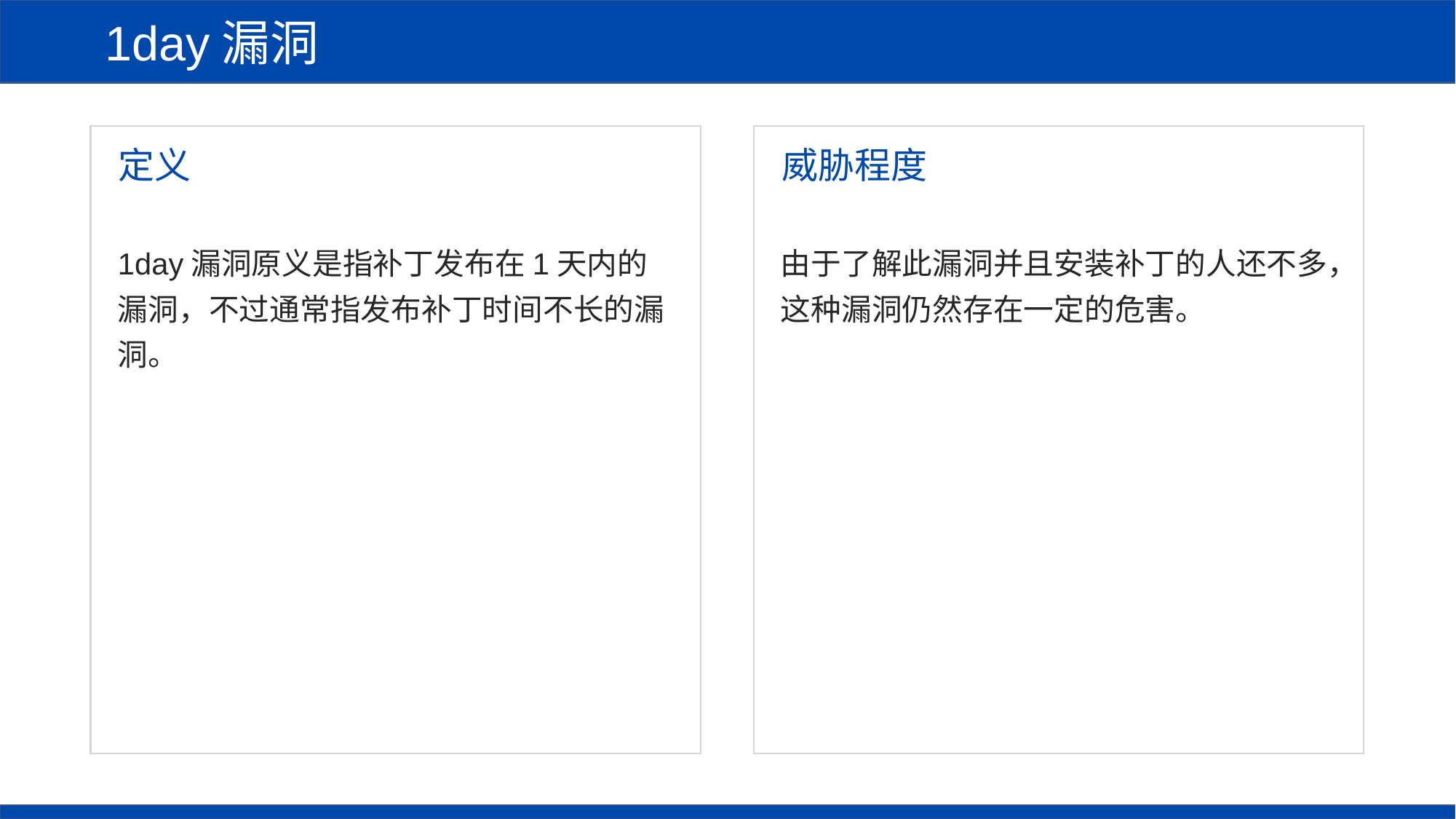

1day漏洞

定义
威胁程度
1day漏洞原义是指补丁发布在1天内的漏洞，不过通常指发布补丁时间不长的漏洞。
由于了解此漏洞并且安装补丁的人还不多，这种漏洞仍然存在一定的危害。